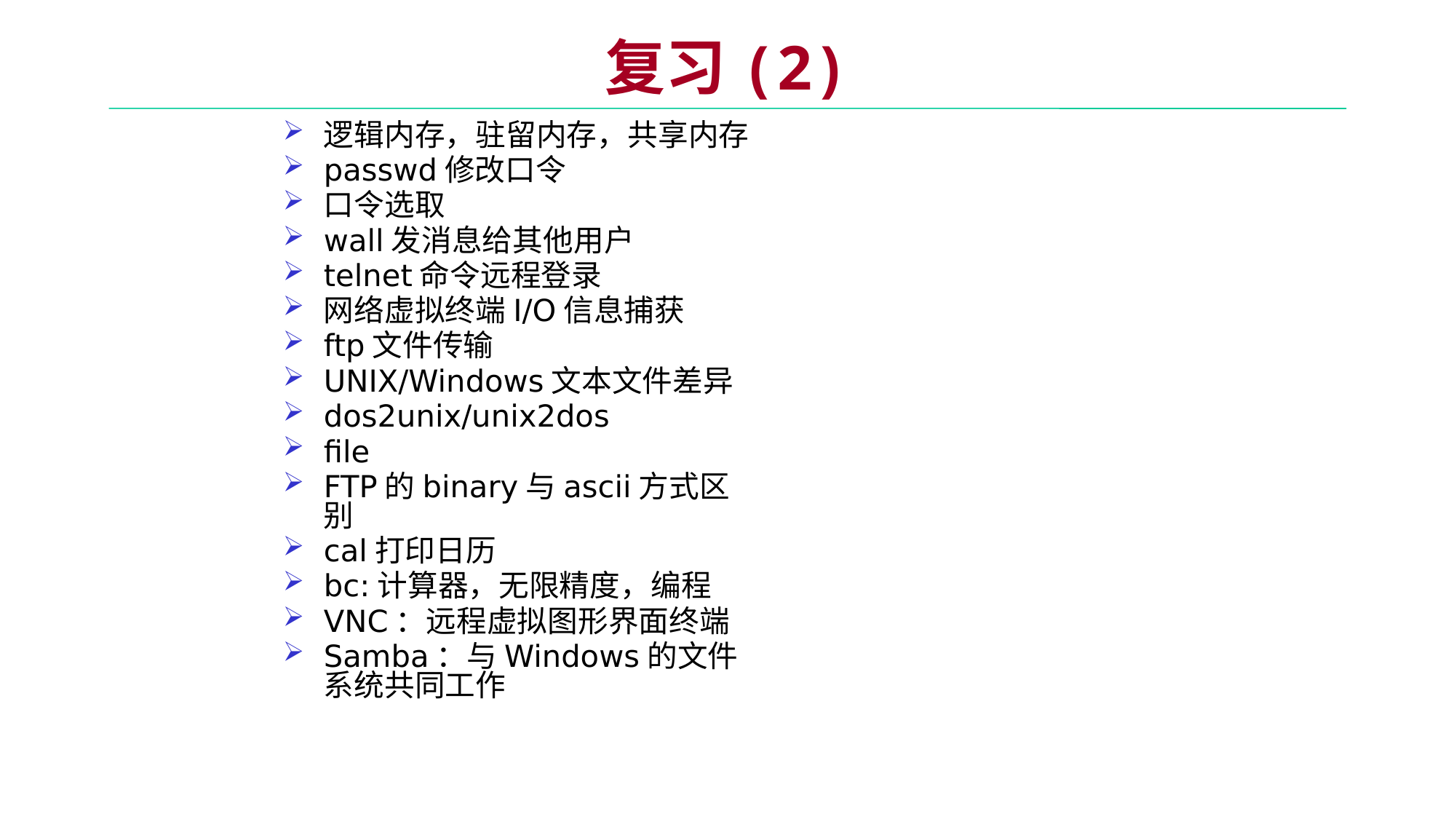

# 复习(2)
逻辑内存，驻留内存，共享内存
passwd修改口令
口令选取
wall发消息给其他用户
telnet命令远程登录
网络虚拟终端I/O信息捕获
ftp文件传输
UNIX/Windows文本文件差异
dos2unix/unix2dos
file
FTP的binary与ascii方式区别
cal打印日历
bc:计算器，无限精度，编程
VNC：远程虚拟图形界面终端
Samba：与Windows的文件系统共同工作